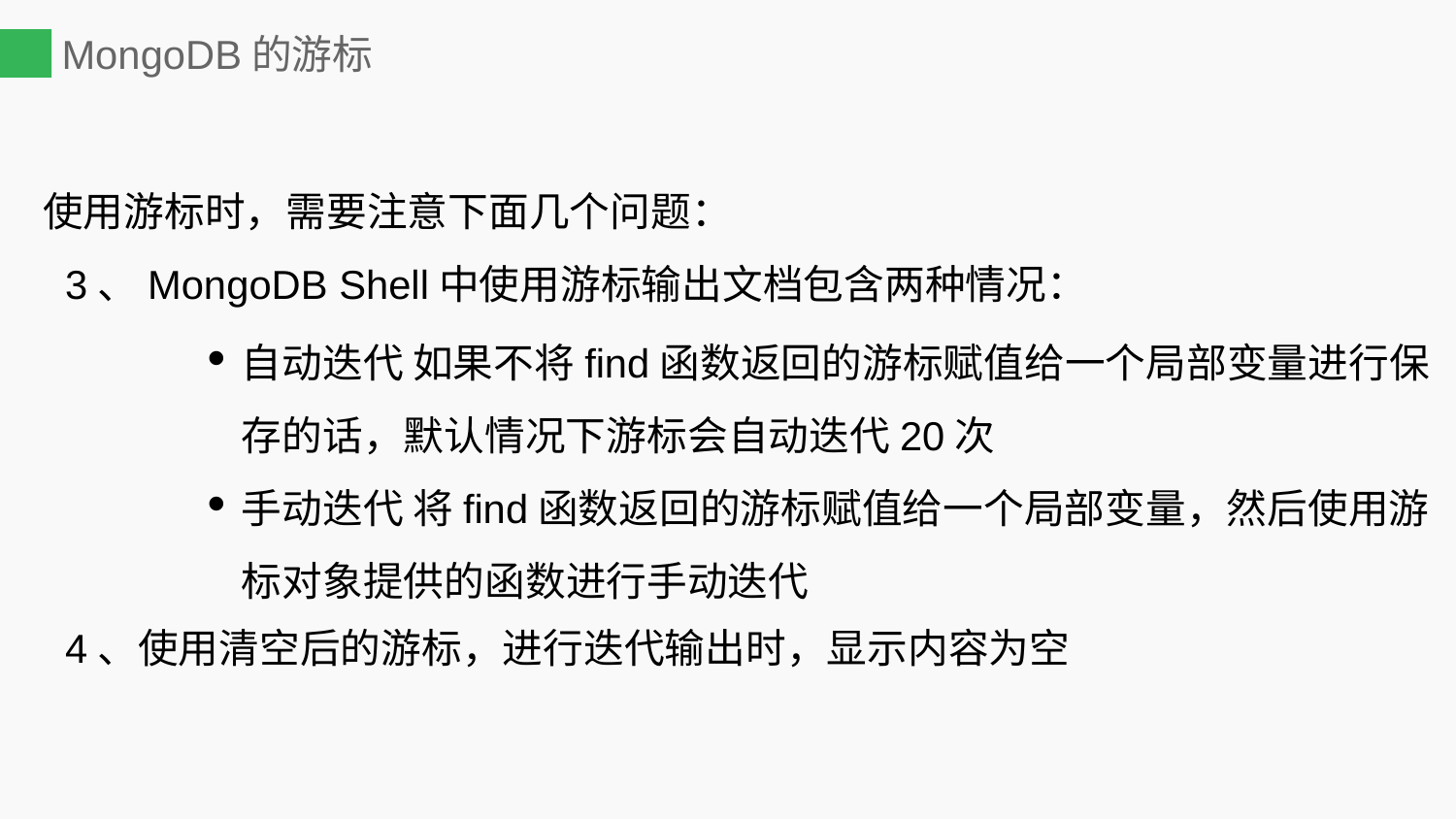

# MongoDB的游标
使用游标时，需要注意下面几个问题：
  3、MongoDB Shell中使用游标输出文档包含两种情况：

  4、使用清空后的游标，进行迭代输出时，显示内容为空
自动迭代 如果不将find函数返回的游标赋值给一个局部变量进行保存的话，默认情况下游标会自动迭代20次
手动迭代 将find函数返回的游标赋值给一个局部变量，然后使用游标对象提供的函数进行手动迭代